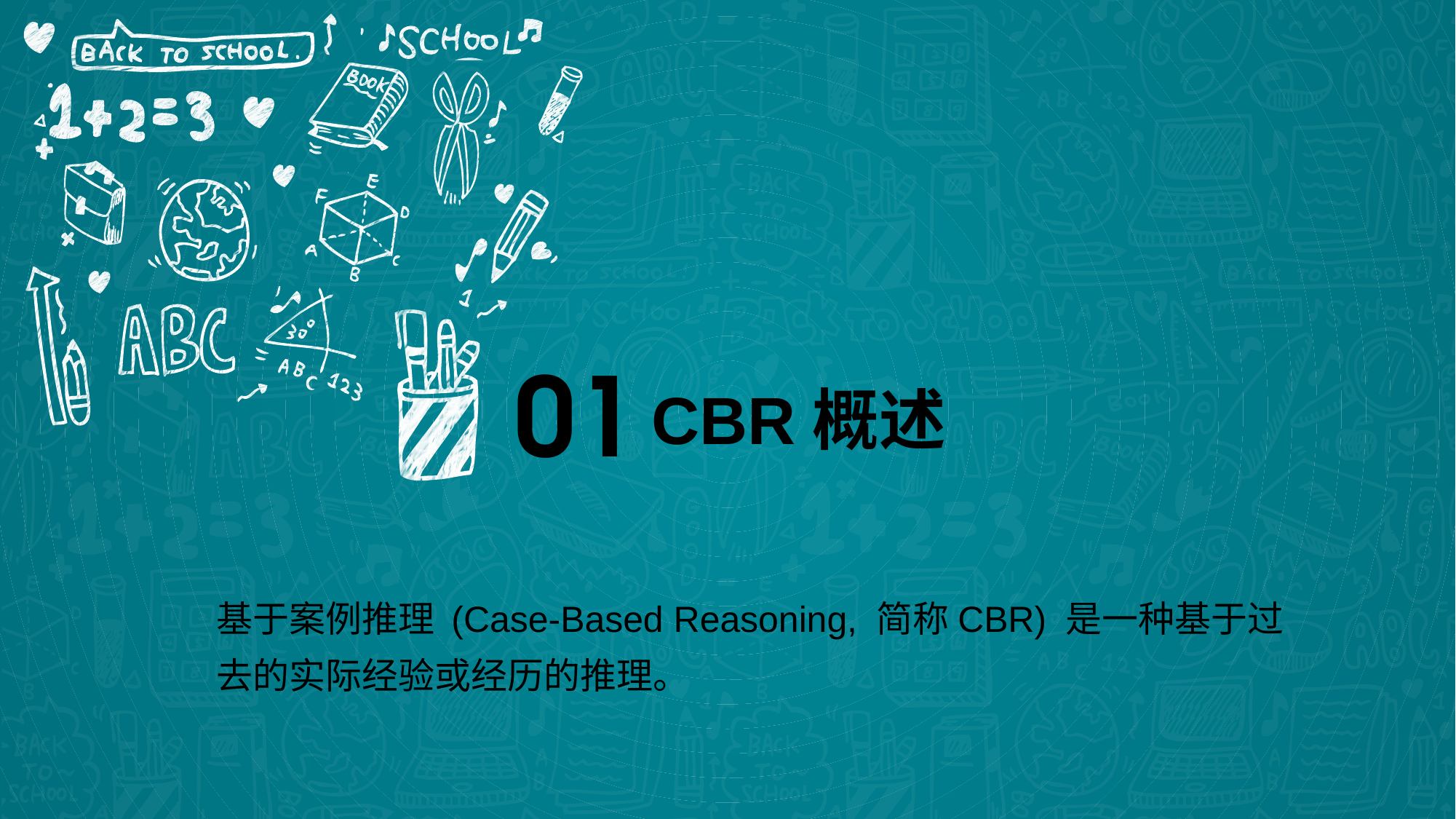

01
CBR概述
基于案例推理 (Case-Based Reasoning, 简称CBR) 是一种基于过去的实际经验或经历的推理。